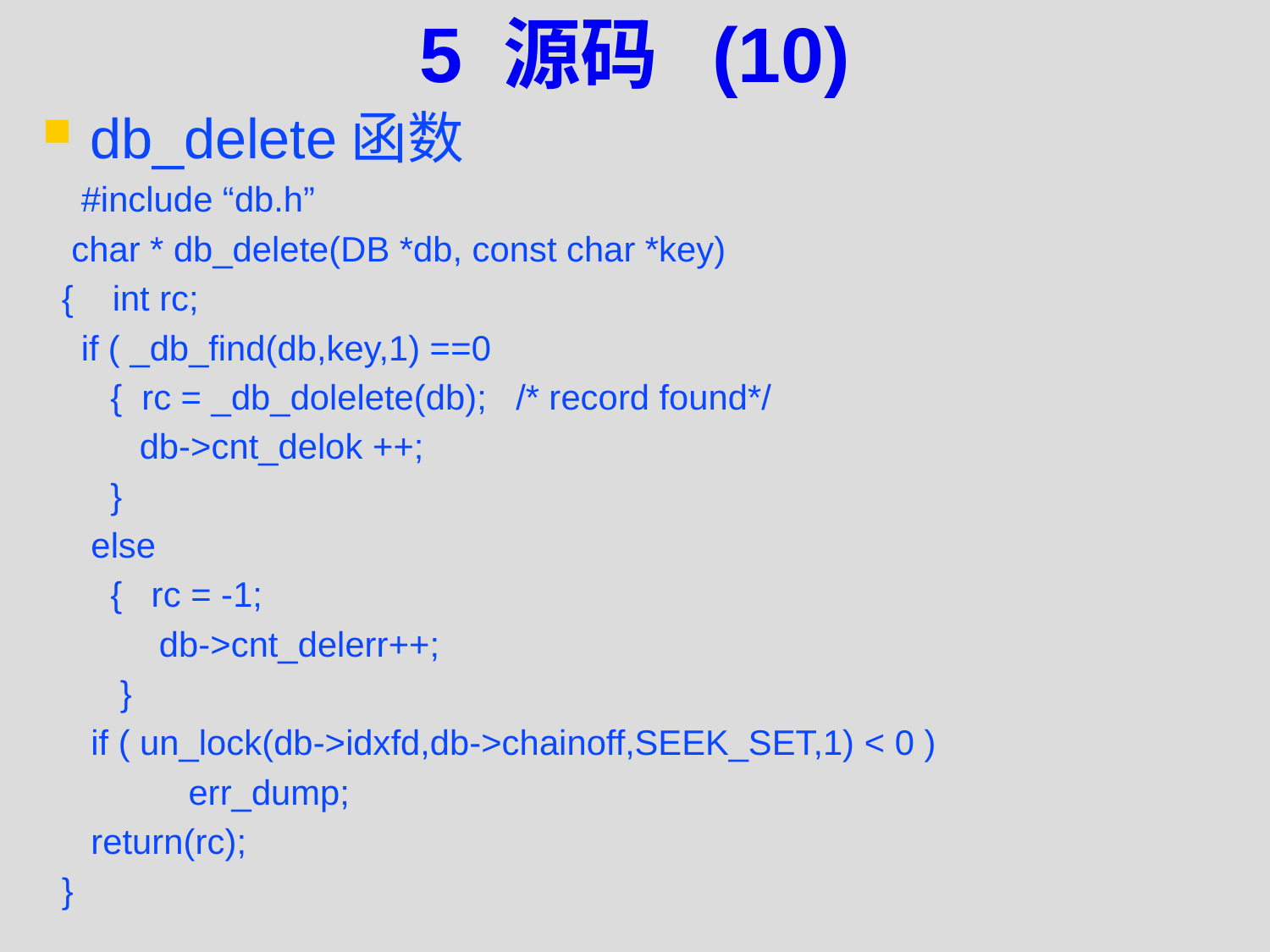

# 5 源码  (10)
db_delete函数
    #include “db.h”
   char * db_delete(DB *db, const char *key)
  {    int rc;
    if ( _db_find(db,key,1) ==0
       {  rc = _db_dolelete(db);   /* record found*/
          db->cnt_delok ++;
       }
     else
       {   rc = -1;
            db->cnt_delerr++;
        }
     if ( un_lock(db->idxfd,db->chainoff,SEEK_SET,1) < 0 )
               err_dump;
     return(rc);
  }